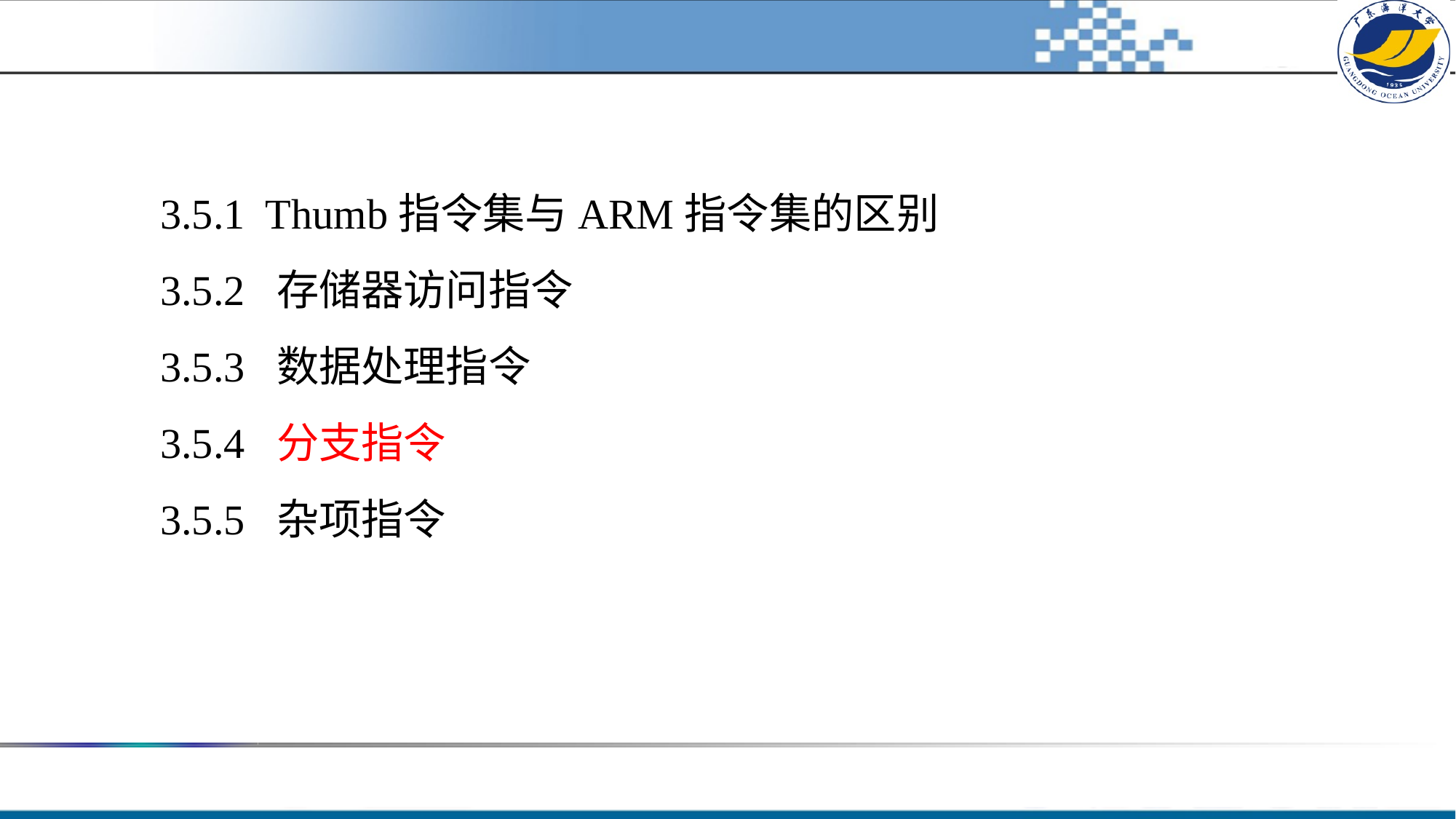

3.5.1  Thumb指令集与ARM指令集的区别
3.5.2  存储器访问指令
3.5.3  数据处理指令
3.5.4  分支指令
3.5.5  杂项指令

156